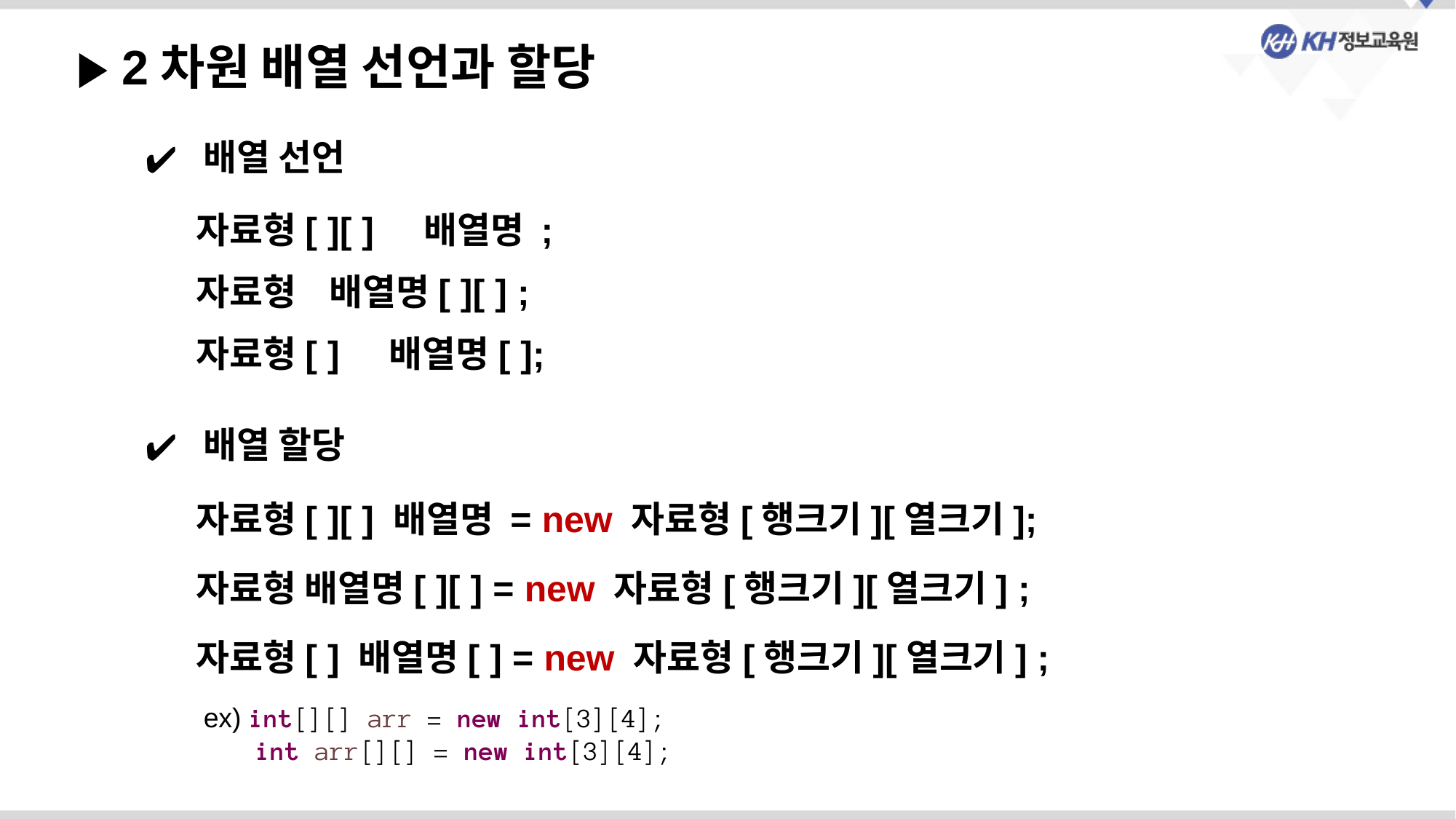

▶ 2차원 배열 선언과 할당
 배열 선언
자료형[ ][ ]    배열명 ;

자료형    배열명[ ][ ] ;

자료형[ ]    배열명[ ];
 배열 할당
자료형[ ][ ] 배열명 = new 자료형[행크기][열크기];

자료형 배열명[ ][ ] = new 자료형[행크기][열크기] ;

자료형[ ] 배열명[ ] = new 자료형[행크기][열크기] ;
 ex) int[][] arr = new int[3][4];
    int arr[][] = new int[3][4];